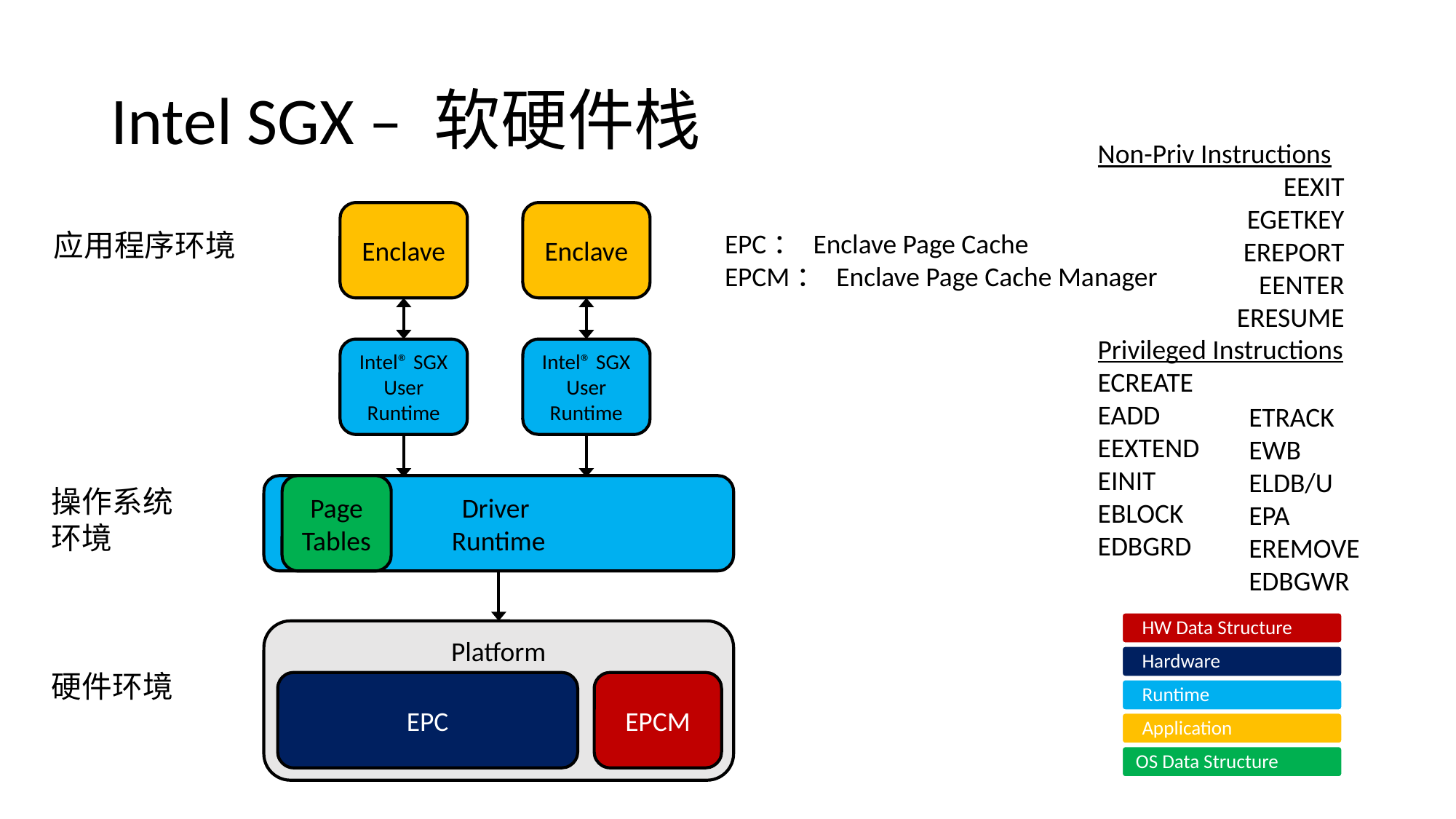

# Intel SGX – 软硬件栈
Non-Priv Instructions
EEXIT
EGETKEY
EREPORT
EENTER
ERESUME
Enclave
Enclave
Intel® SGX User
Runtime
Intel® SGX User
Runtime
Driver
Runtime
Page Tables
Platform
EPC
EPCM
应用程序环境
EPC： Enclave Page Cache
EPCM： Enclave Page Cache Manager

Privileged Instructions
ECREATE
EADD
EEXTEND
EINIT
EBLOCK
EDBGRD
ETRACK
EWB
ELDB/U
EPA
EREMOVE
EDBGWR
操作系统
环境

HW Data Structure

Hardware
硬件环境

Runtime

Application

OS Data Structure